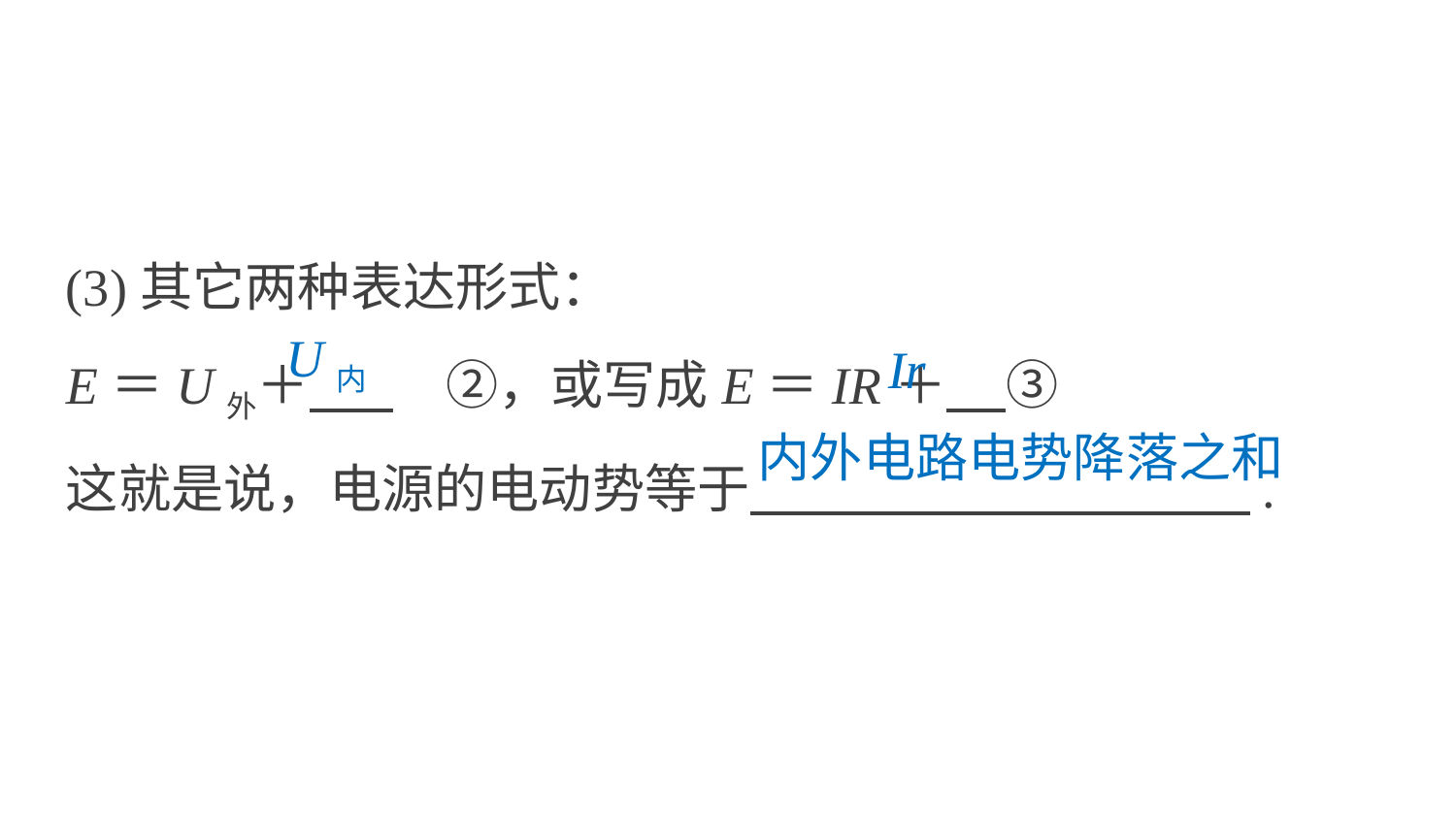

(3)其它两种表达形式：
E＝U外＋       　②，或写成E＝IR＋     ③
这就是说，电源的电动势等于                                          .
U内
Ir
内外电路电势降落之和